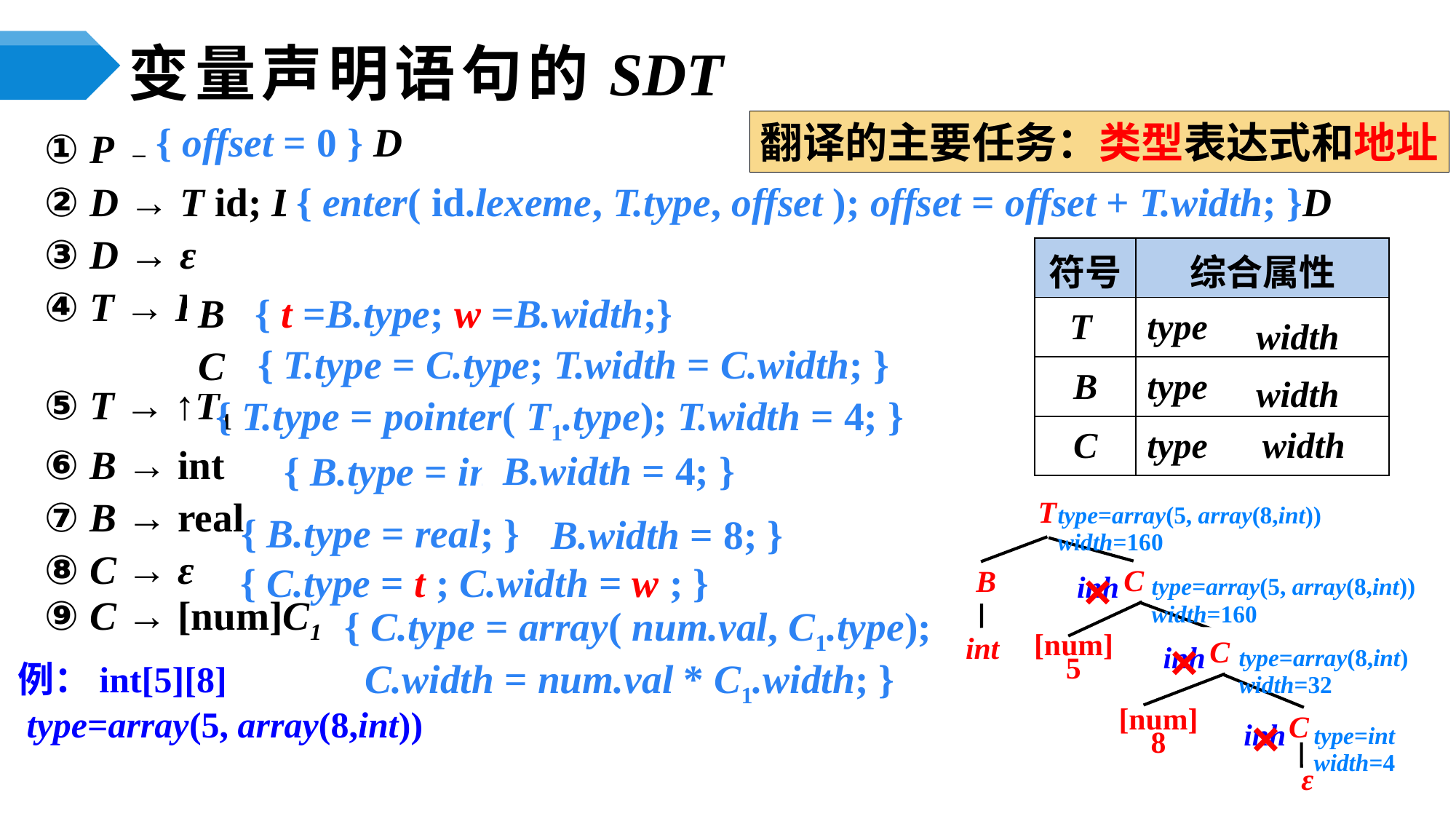

# 变量声明语句的SDT
翻译的主要任务：类型表达式和地址
{ offset = 0 } D
① P → D
② D → T id; D
③ D → ε
④ T → BC

⑤ T → ↑T1
⑥ B → int
⑦ B → real
⑧ C → ε
⑨ C → [num]C1
{ enter( id.lexeme, T.type, offset ); offset = offset + T.width; }D
| 符号 | 综合属性 |
| --- | --- |
| T | type |
| B | type |
B   { t =B.type; w =B.width;}
C
width
width
{ T.type = C.type; T.width = C.width; }
{ T.type = pointer( T1.type); T.width = 4; }
| C | type width |
| --- | --- |
{ B.type = int; }
 B.width = 4; }
T

C
B
B.width = 8; }
{ B.type = real; }
type=array(5, array(8,int))
width=160
{ C.type = t ; C.width = w ; }
×
inh
type=array(5, array(8,int))
width=160

C
[num]
5

int
{ C.type = array( num.val, C1.type);
  C.width = num.val * C1.width; }
×
inh
type=array(8,int)
width=32
例：int[5][8]

C
[num]
8
×
inh
type=array(5, array(8,int))
type=int
width=4

ε